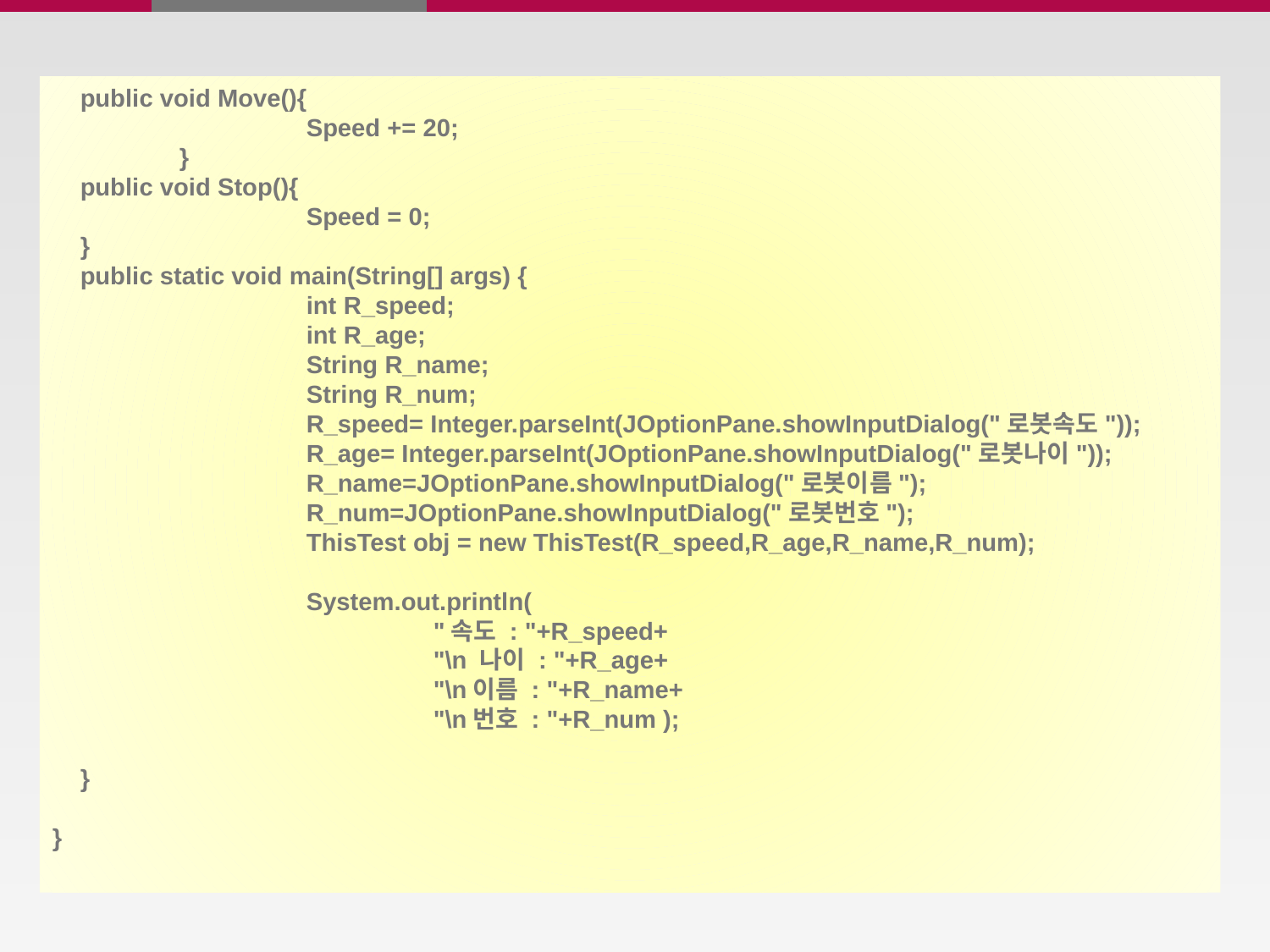

public void Move(){
		Speed += 20;
	}
    public void Stop(){
		Speed = 0;
    }
    public static void main(String[] args) {
		int R_speed;
		int R_age;
		String R_name;
		String R_num;
		R_speed= Integer.parseInt(JOptionPane.showInputDialog("로봇속도"));
		R_age= Integer.parseInt(JOptionPane.showInputDialog("로봇나이"));
		R_name=JOptionPane.showInputDialog("로봇이름");
		R_num=JOptionPane.showInputDialog("로봇번호");
		ThisTest obj = new ThisTest(R_speed,R_age,R_name,R_num);

		System.out.println(
			"속도 : "+R_speed+
			"\n 나이 : "+R_age+
			"\n이름 : "+R_name+
			"\n번호 : "+R_num );

    }

}